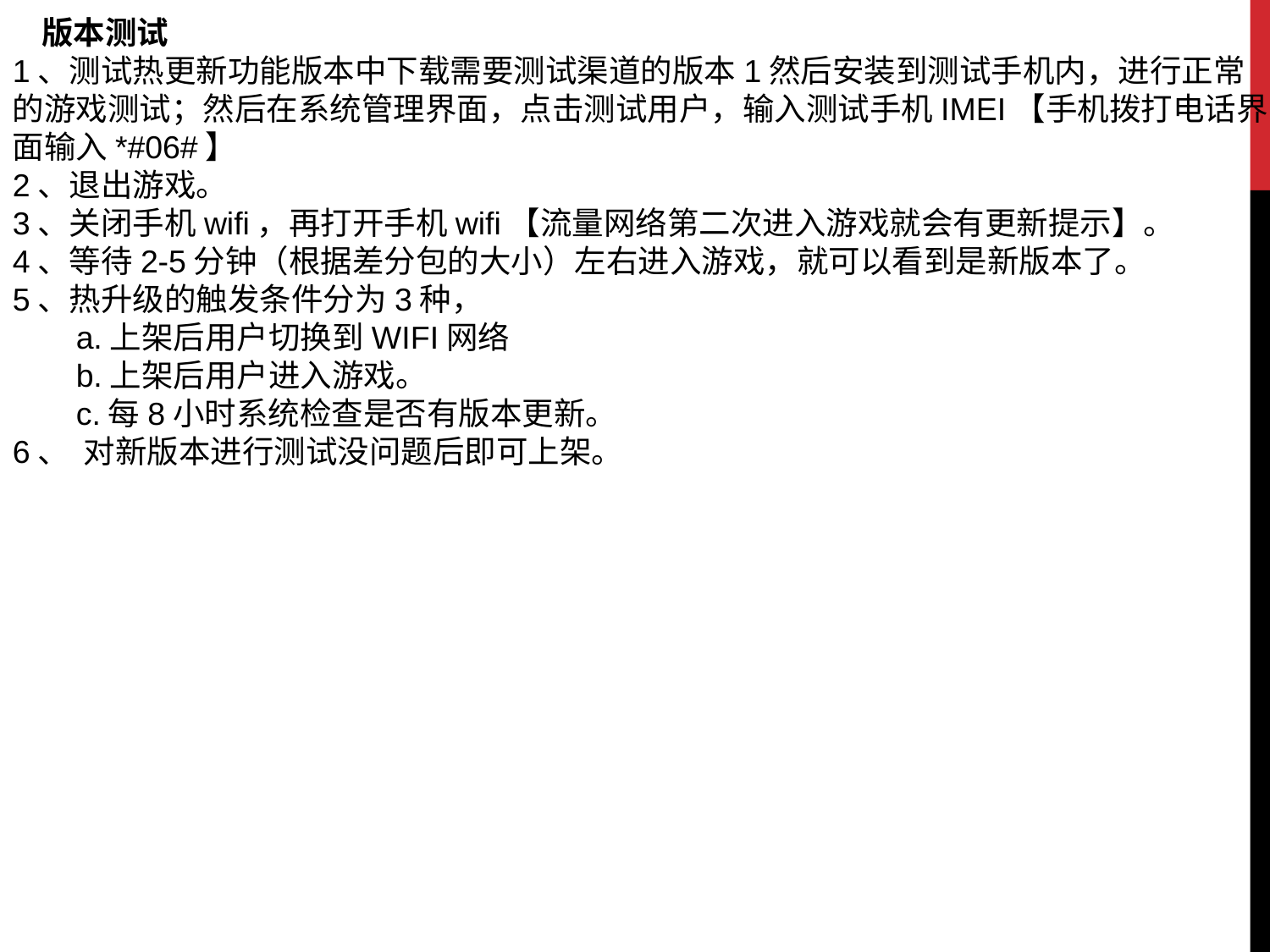

版本测试
1、测试热更新功能版本中下载需要测试渠道的版本1然后安装到测试手机内，进行正常的游戏测试；然后在系统管理界面，点击测试用户，输入测试手机IMEI【手机拨打电话界面输入*#06#】
2、退出游戏。
3、关闭手机wifi，再打开手机wifi【流量网络第二次进入游戏就会有更新提示】。
4、等待2-5分钟（根据差分包的大小）左右进入游戏，就可以看到是新版本了。
5、热升级的触发条件分为3种，
a.上架后用户切换到WIFI网络
b.上架后用户进入游戏。
c.每8小时系统检查是否有版本更新。
6、  对新版本进行测试没问题后即可上架。